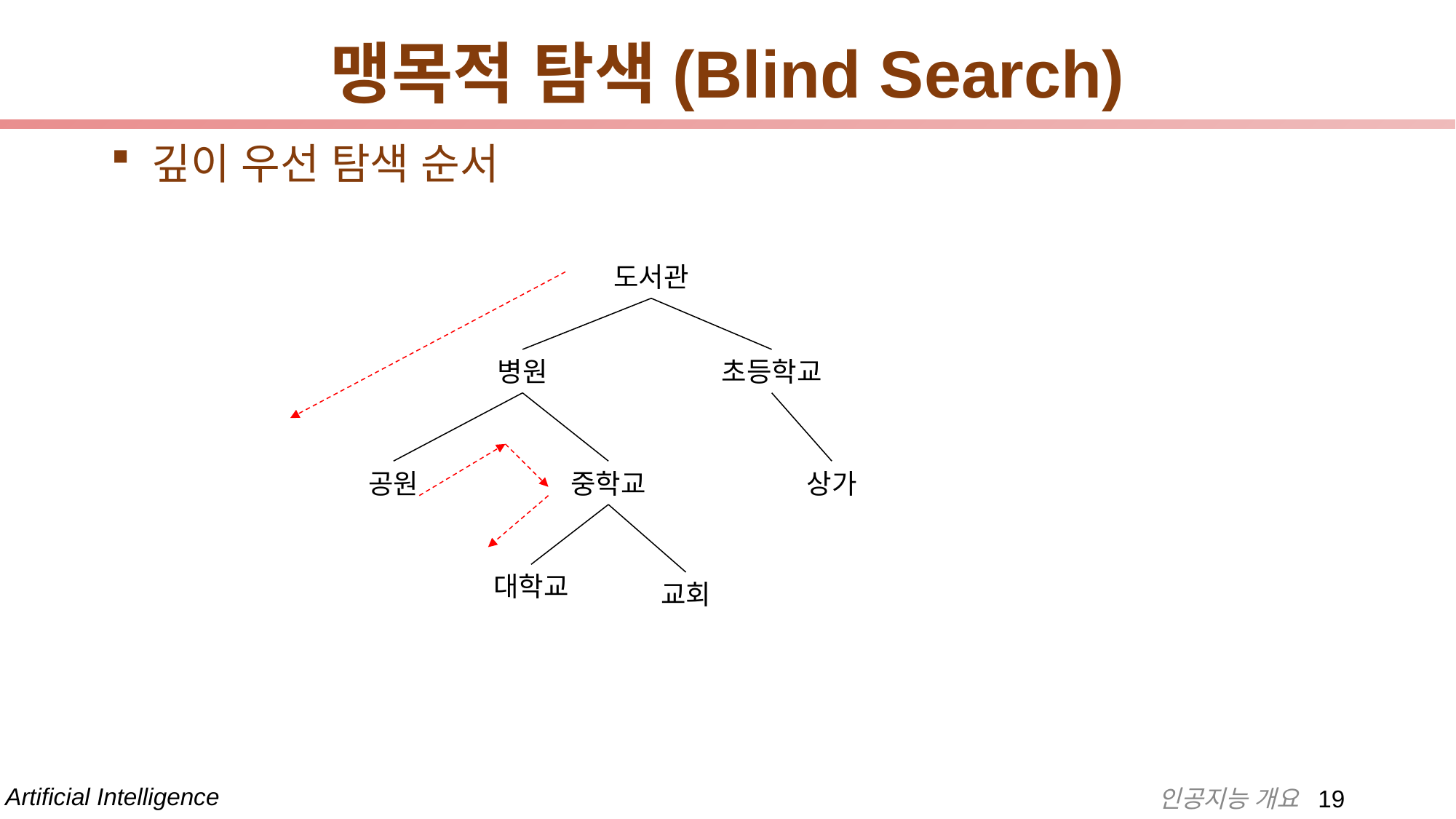

# 맹목적 탐색(Blind Search)
깊이 우선 탐색 순서
도서관

병원
초등학교

공원
중학교
상가

대학교
교회